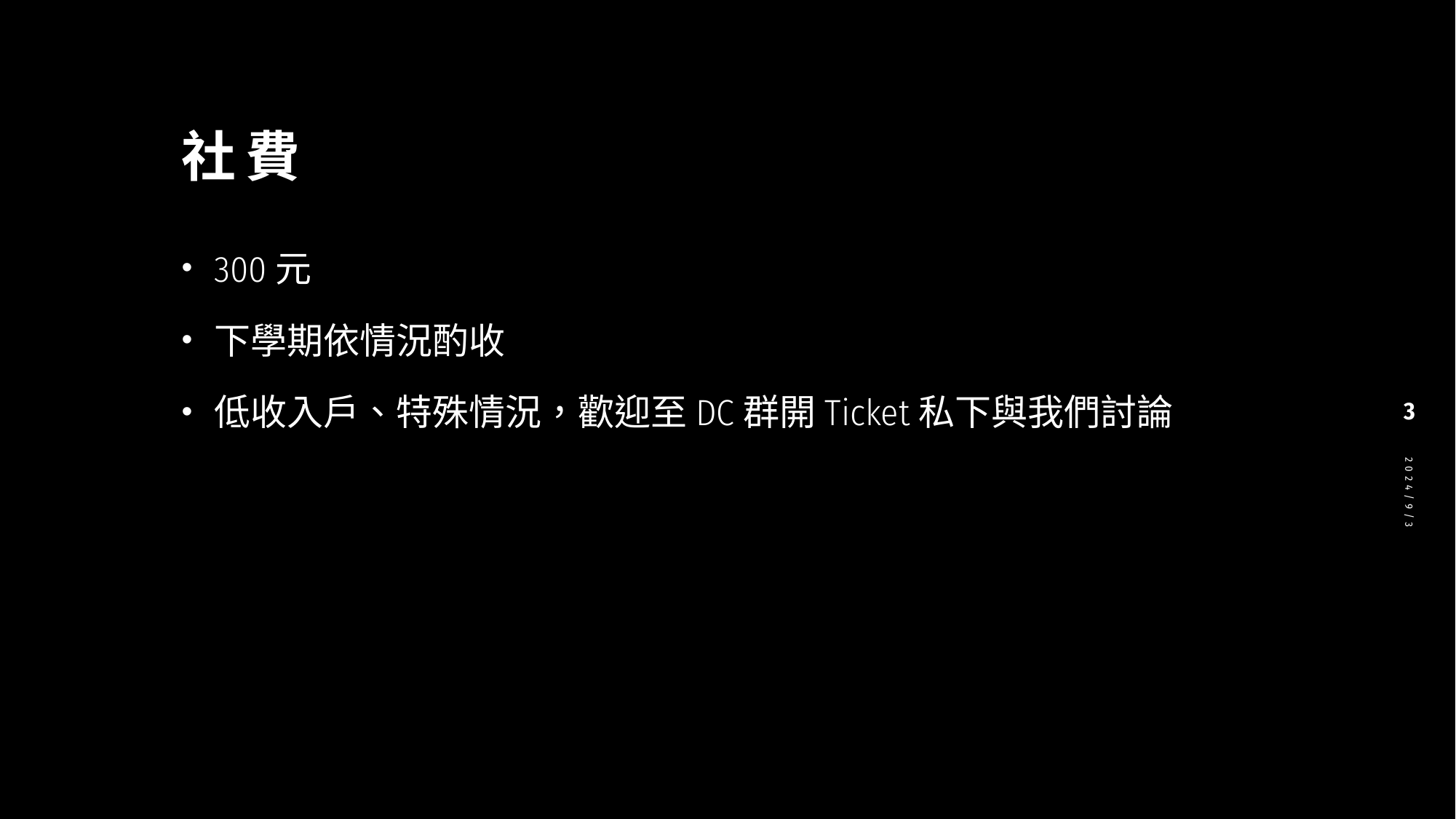

# 社費

300元
下學期依情況酌收
低收入戶、特殊情況，歡迎至DC群開Ticket私下與我們討論

3
2024/9/3